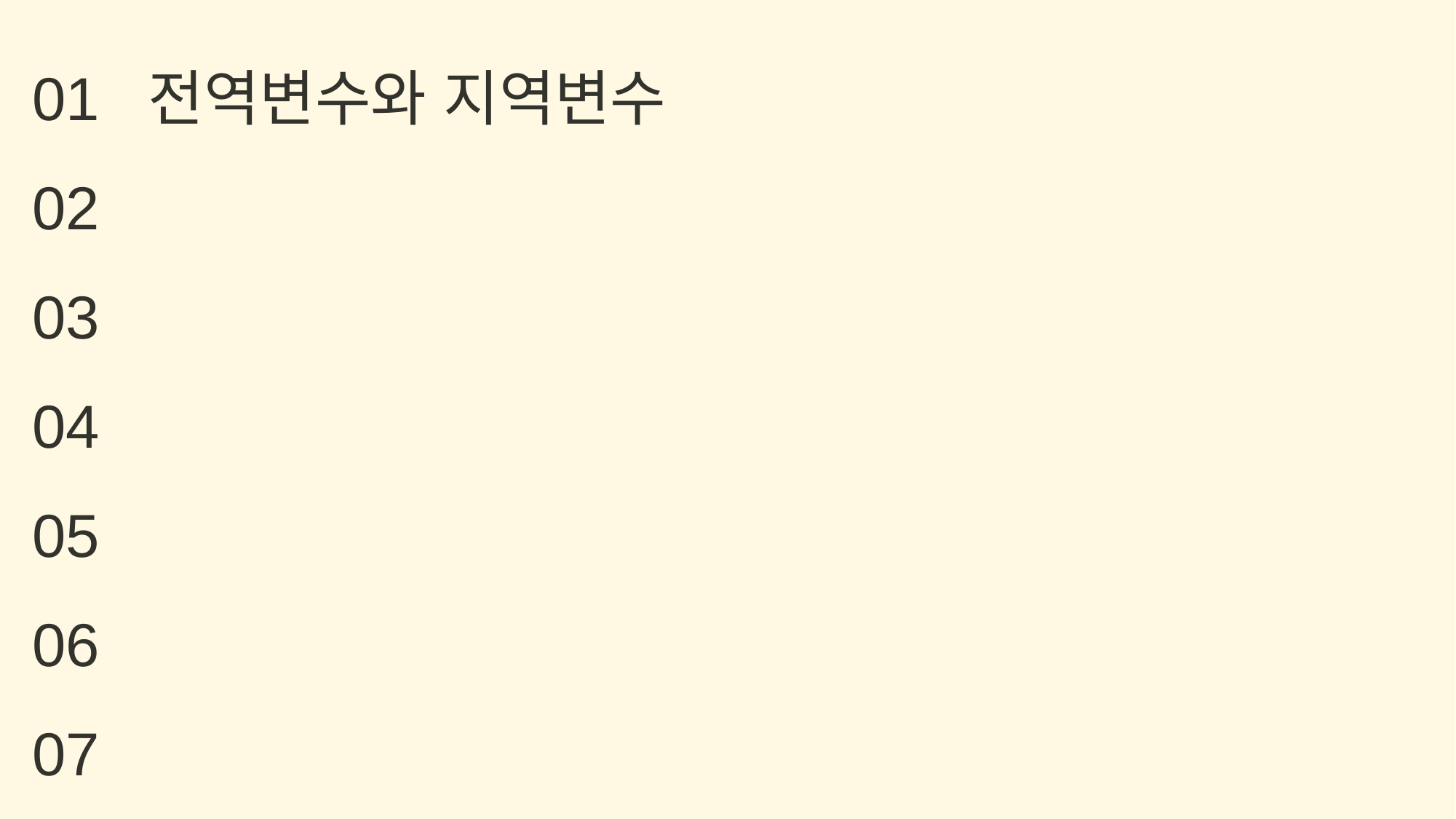

전역변수와 지역변수
01
02
03
04
05
06
07